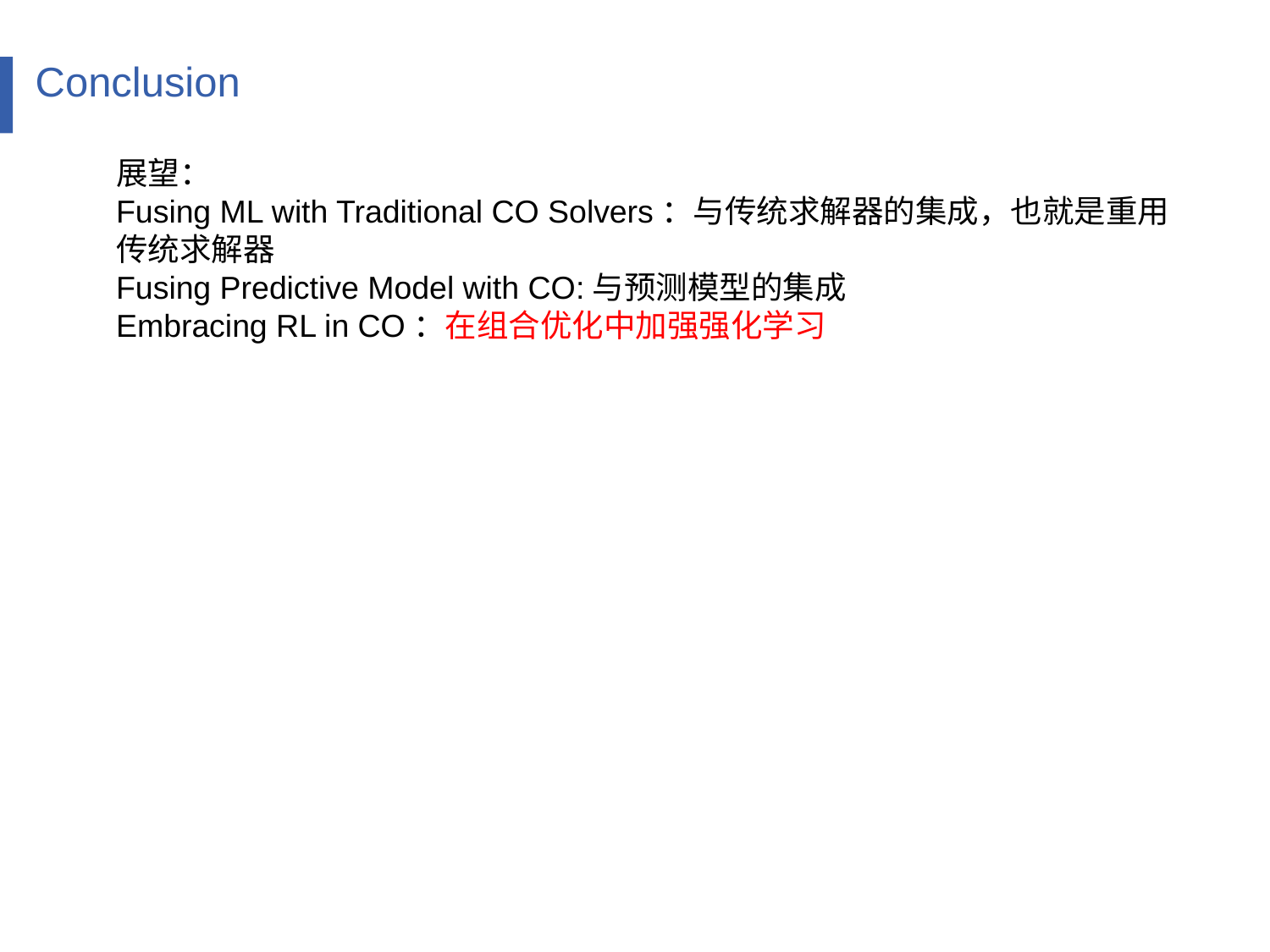

Conclusion
展望：
Fusing ML with Traditional CO Solvers：与传统求解器的集成，也就是重用传统求解器
Fusing Predictive Model with CO:与预测模型的集成
Embracing RL in CO：在组合优化中加强强化学习